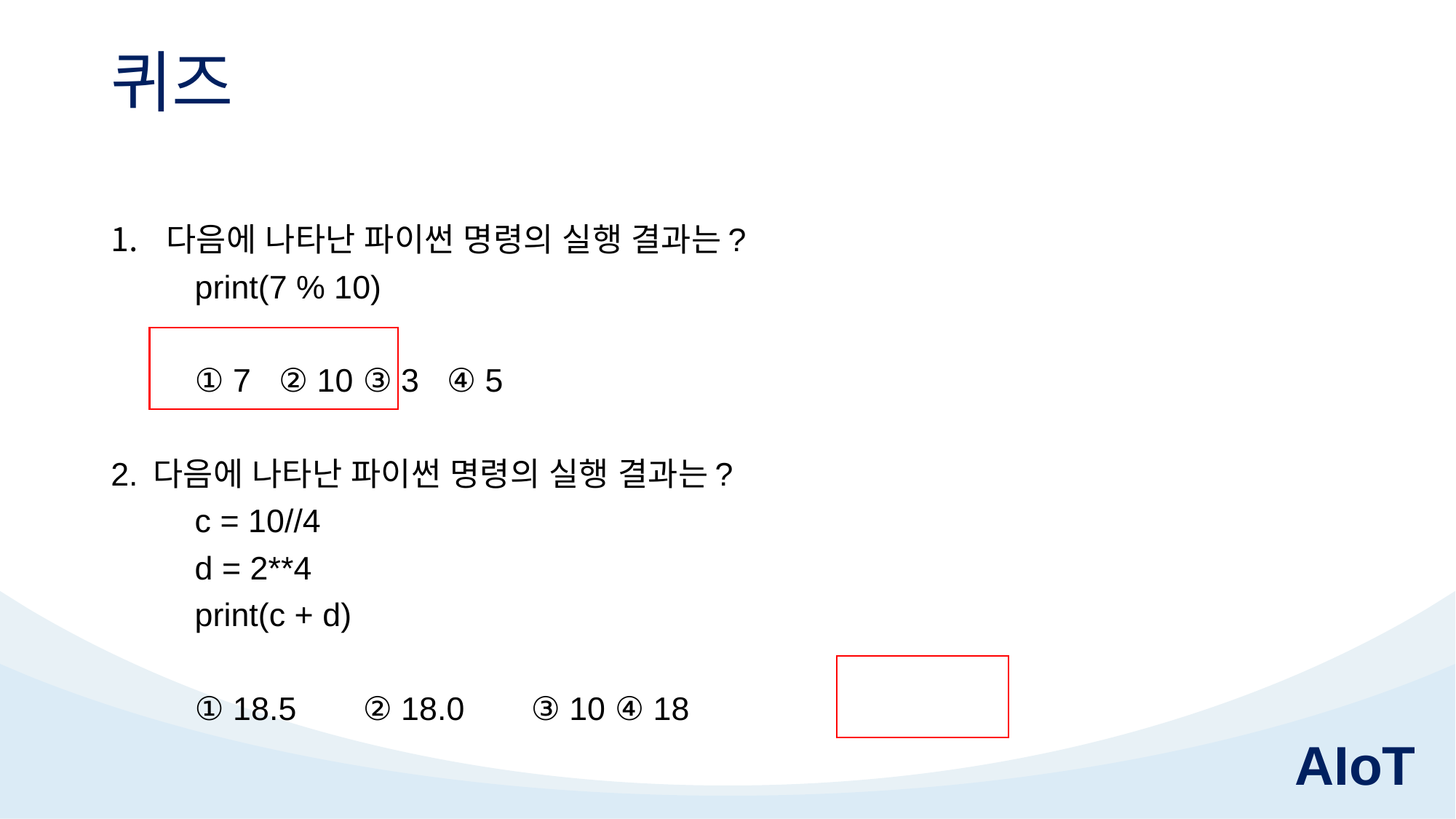

# 퀴즈
다음에 나타난 파이썬 명령의 실행 결과는?
	print(7 % 10)

	① 7 		② 10 		③ 3 		④ 5

2. 다음에 나타난 파이썬 명령의 실행 결과는?
	c = 10//4
	d = 2**4
	print(c + d)

	① 18.5 	② 18.0 	③ 10 		④ 18